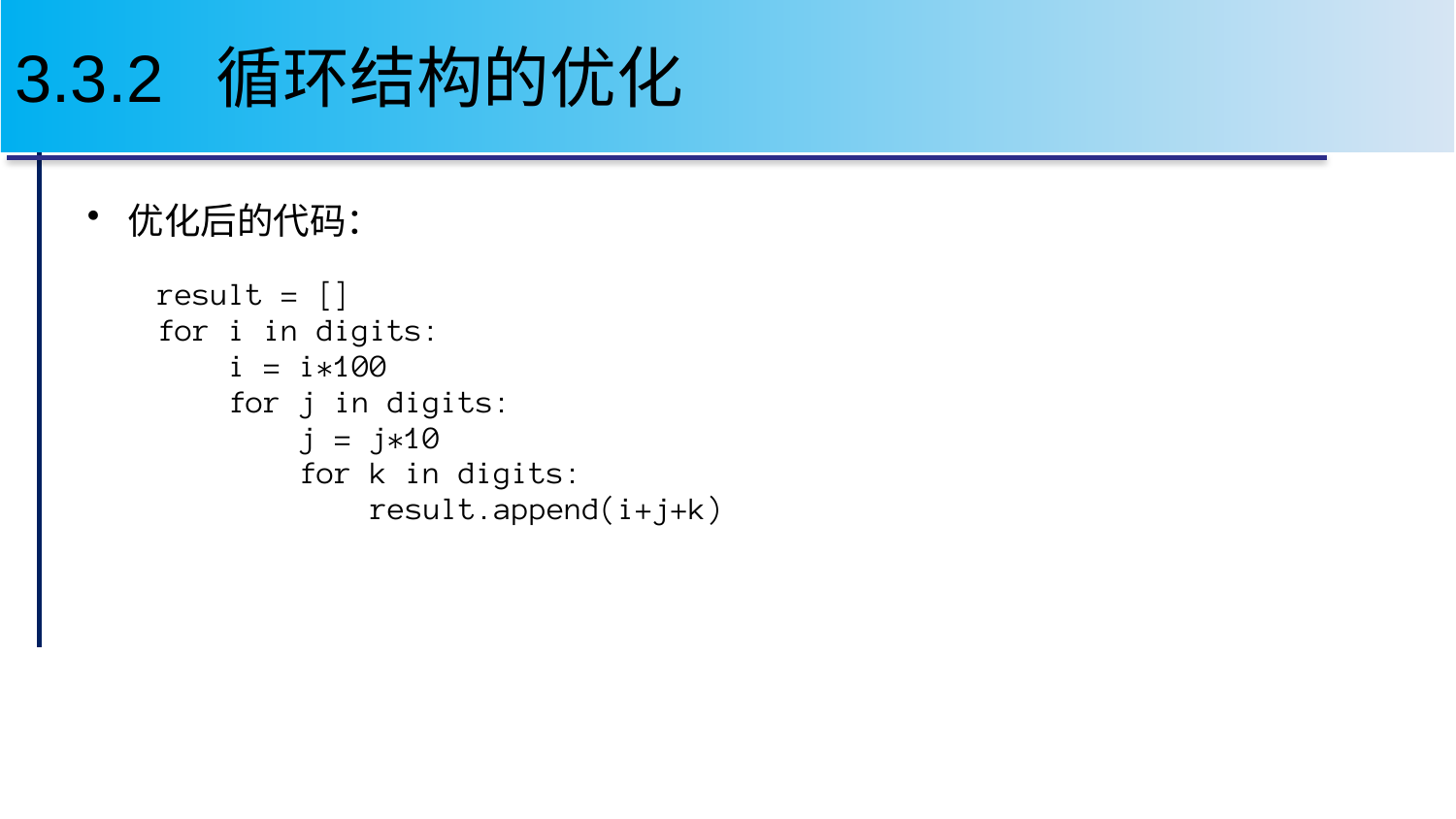

# 3.3.2  循环结构的优化
优化后的代码：

    result = []
    for i in digits:
        i = i*100
        for j in digits:
            j = j*10
            for k in digits:
                result.append(i+j+k)